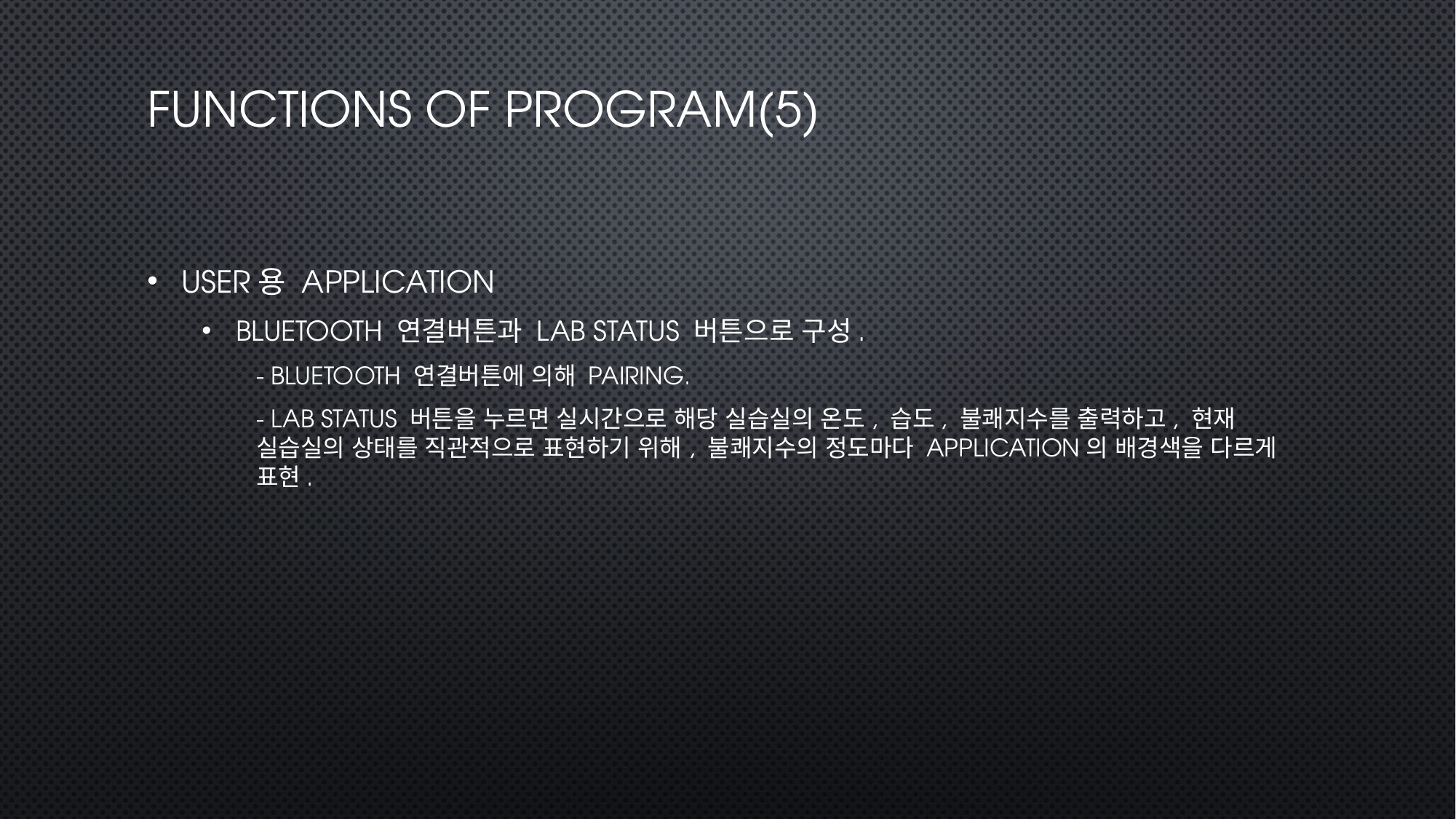

# Functions of program(5)
User용 Application
Bluetooth 연결버튼과 Lab status 버튼으로 구성.
- Bluetooth 연결버튼에 의해 Pairing.
- Lab status 버튼을 누르면 실시간으로 해당 실습실의 온도, 습도, 불쾌지수를 출력하고, 현재 실습실의 상태를 직관적으로 표현하기 위해, 불쾌지수의 정도마다 Application의 배경색을 다르게 표현.